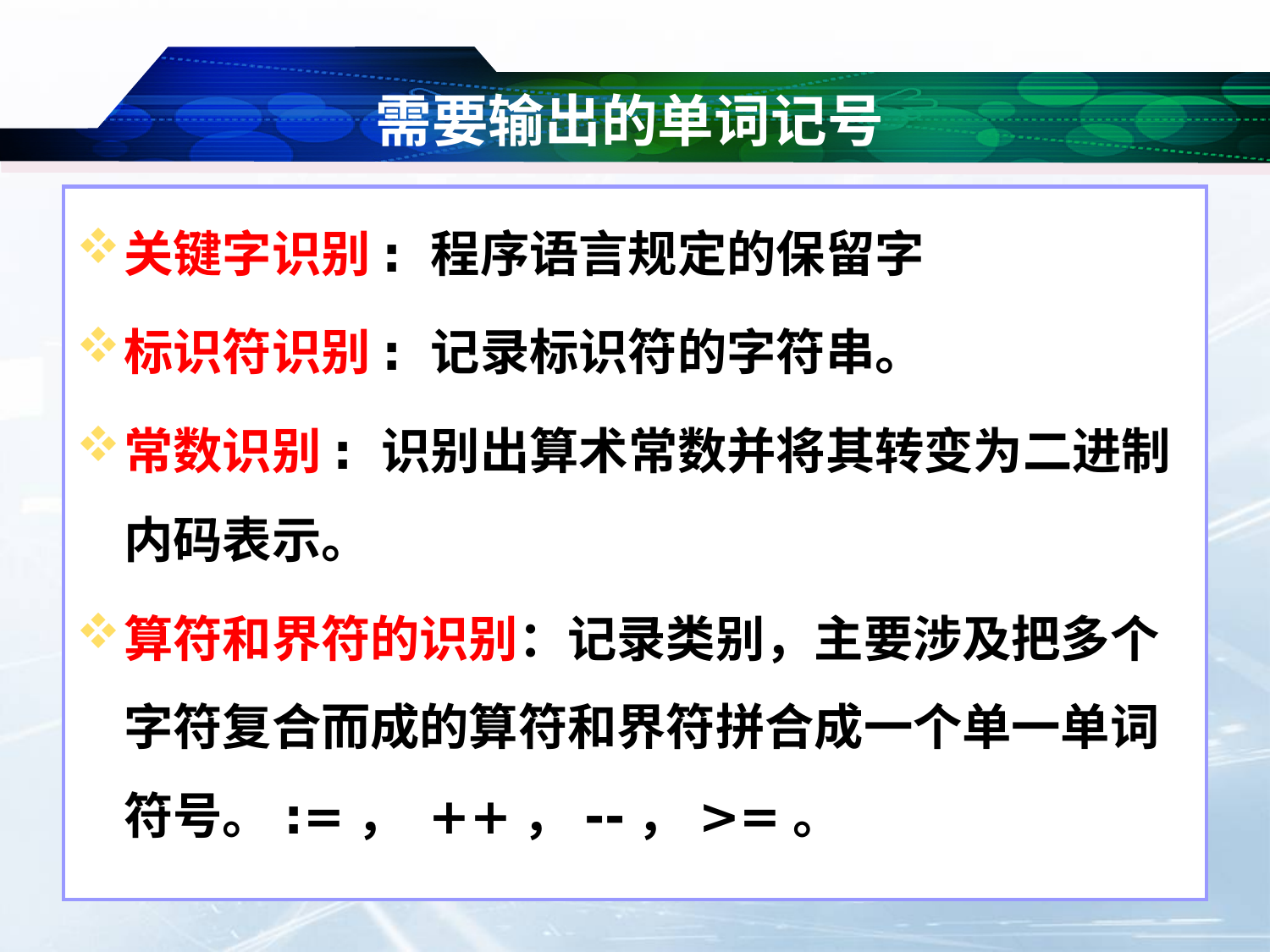

# 需要输出的单词记号
关键字识别: 程序语言规定的保留字
标识符识别: 记录标识符的字符串。
常数识别: 识别出算术常数并将其转变为二进制内码表示。
算符和界符的识别：记录类别，主要涉及把多个字符复合而成的算符和界符拼合成一个单一单词符号。:=， ++，--，>=。